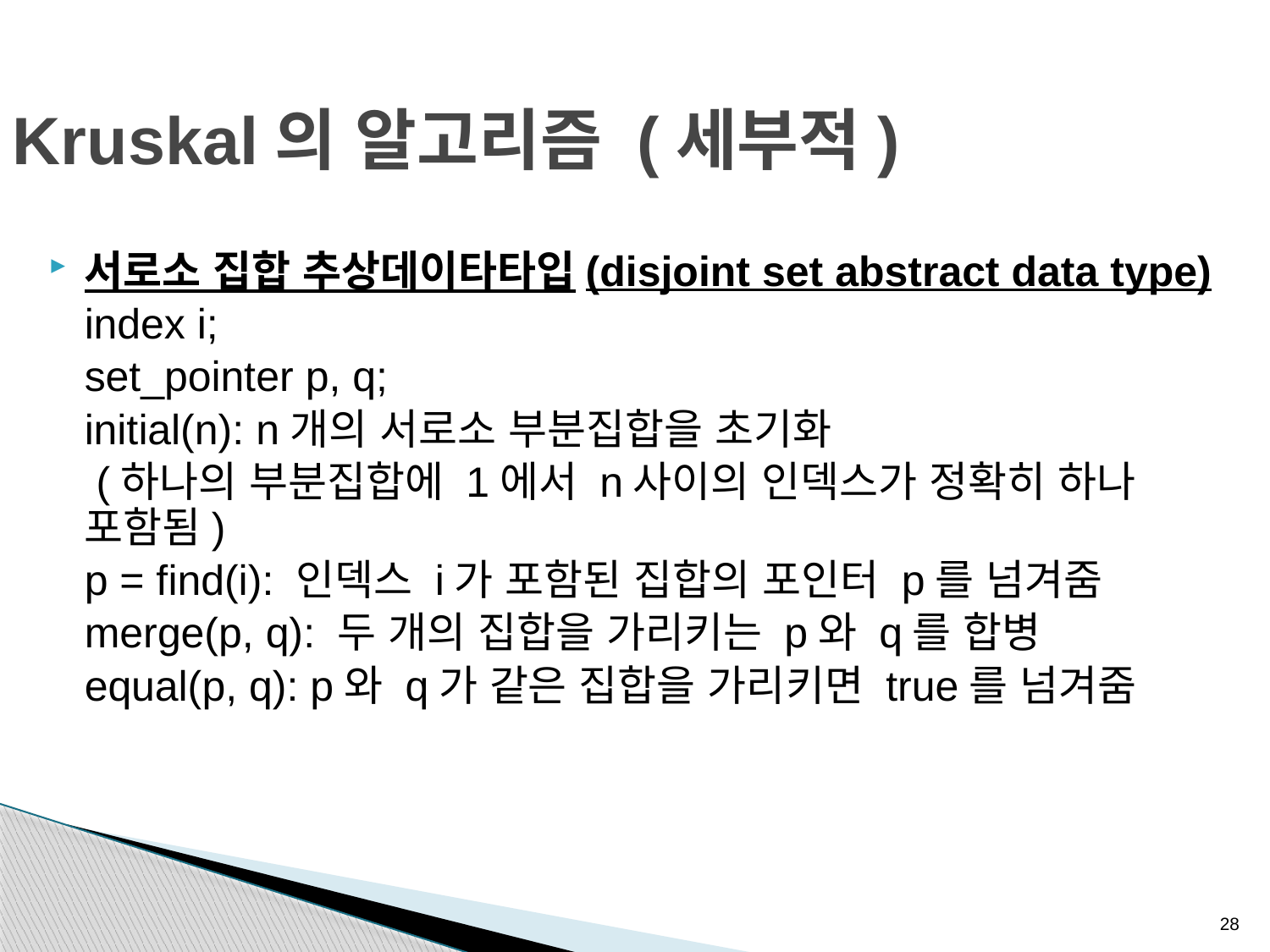

# Kruskal의 알고리즘 (세부적)
서로소 집합 추상데이타타입(disjoint set abstract data type)
	index i;
	set_pointer p, q;
	initial(n): n개의 서로소 부분집합을 초기화
    (하나의 부분집합에 1에서 n사이의 인덱스가 정확히 하나 포함됨)
	p = find(i): 인덱스 i가 포함된 집합의 포인터 p를 넘겨줌
	merge(p, q): 두 개의 집합을 가리키는 p와 q를 합병
	equal(p, q): p와 q가 같은 집합을 가리키면 true를 넘겨줌
28